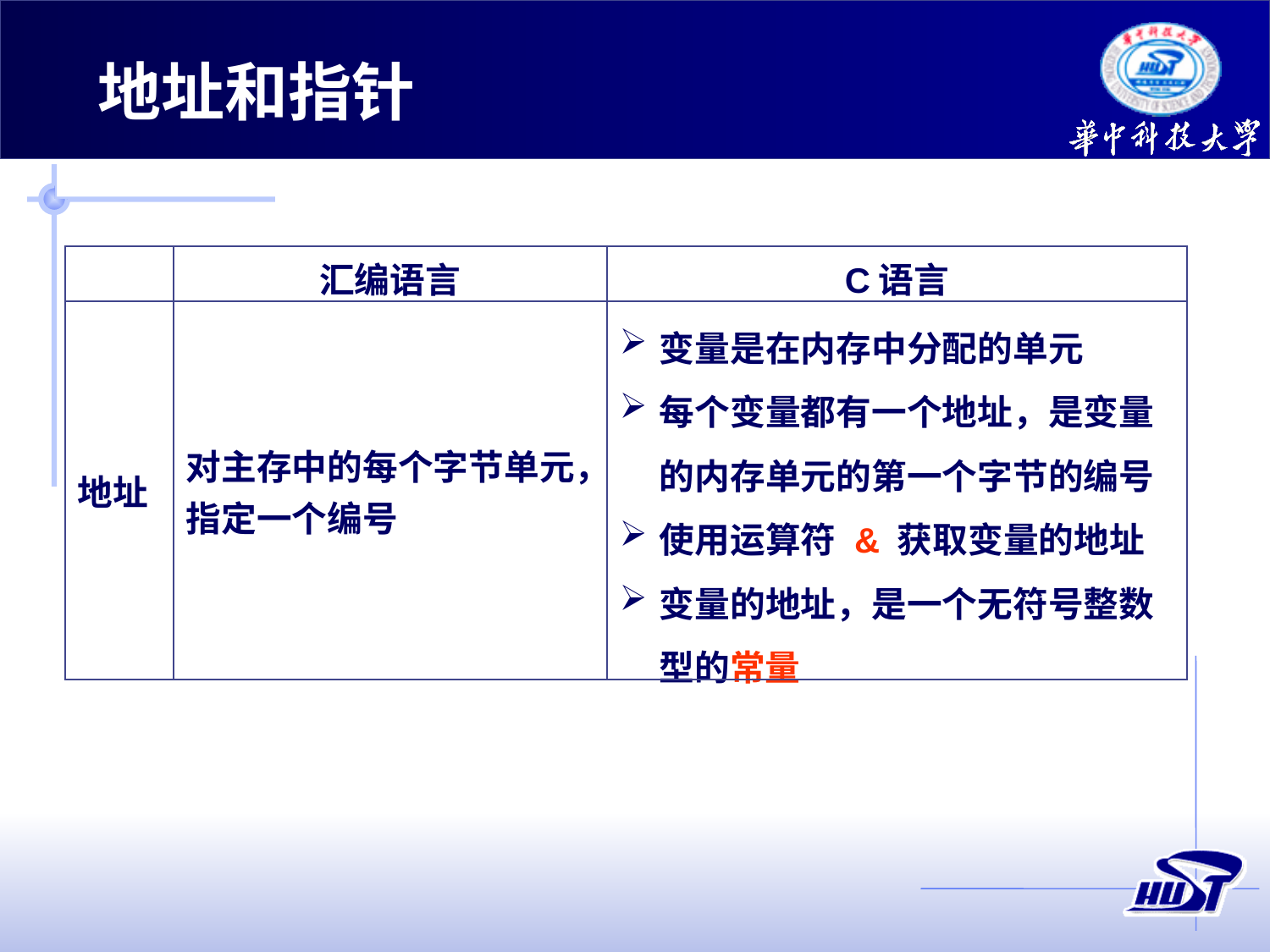

地址和指针
|  | 汇编语言 | C语言 |
| --- | --- | --- |
| 地址 | 对主存中的每个字节单元，指定一个编号 | 变量是在内存中分配的单元 每个变量都有一个地址，是变量的内存单元的第一个字节的编号 使用运算符 & 获取变量的地址 变量的地址，是一个无符号整数型的常量 |